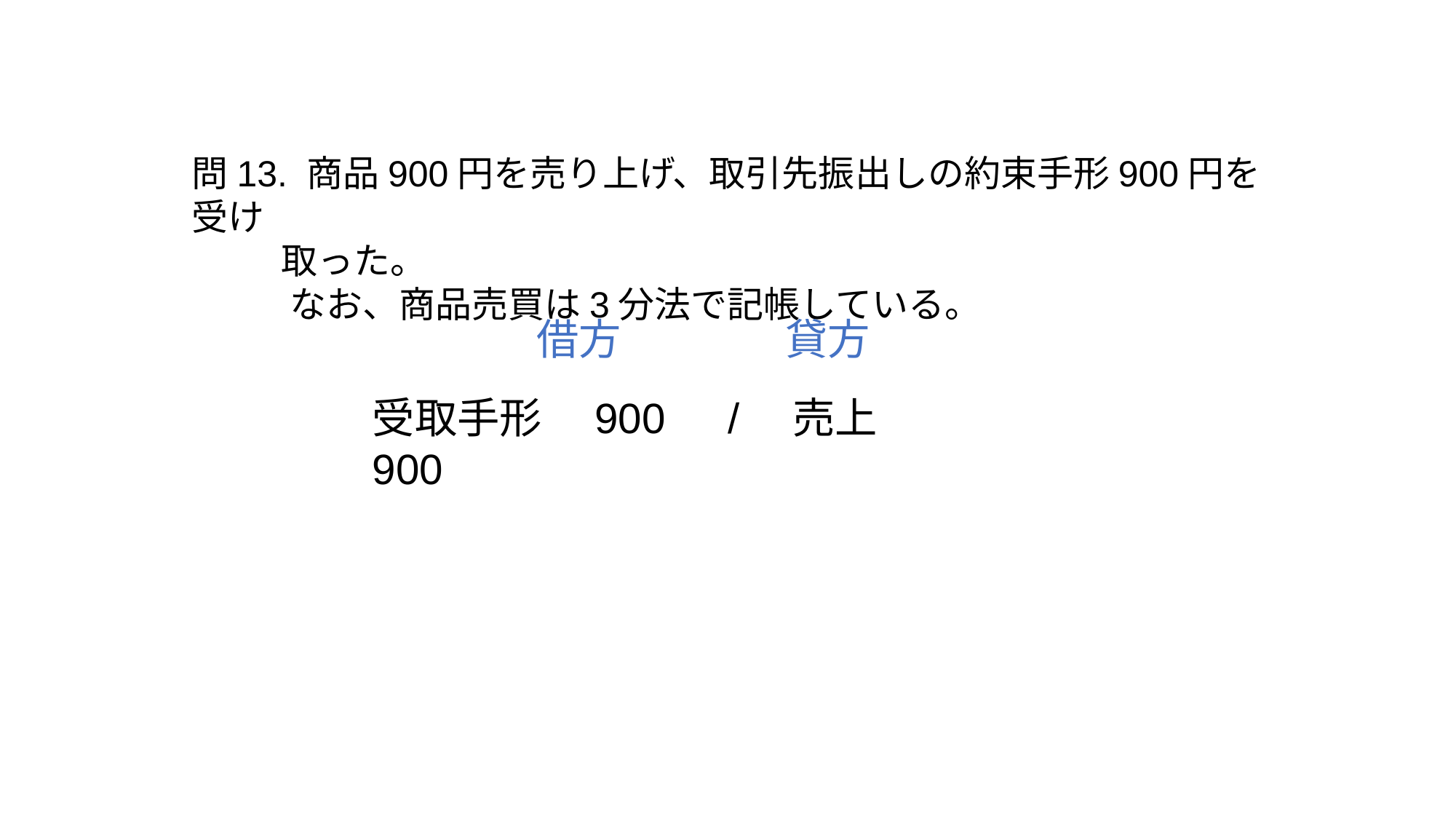

問13. 商品900円を売り上げ、取引先振出しの約束手形900円を受け
　　  取った。
  　　なお、商品売買は3分法で記帳している。
借方
貸方
受取手形　900　/　売上　900